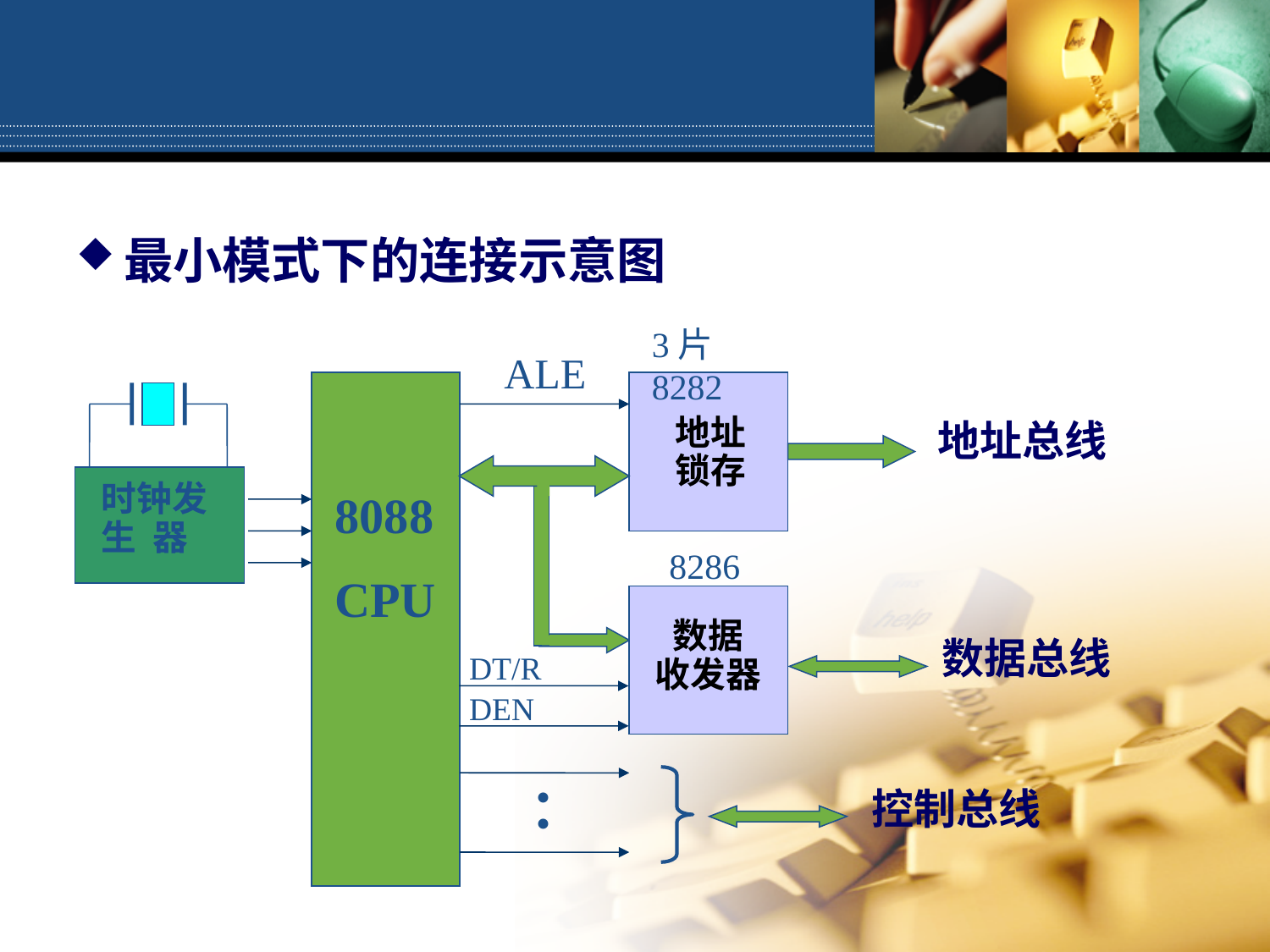

最小模式下的连接示意图
3片8282
ALE

地址总线
地址
锁存

8088
CPU

时钟发
生  器

8286

数据
收发器
数据总线

DT/R

DEN

控制总线
•
•